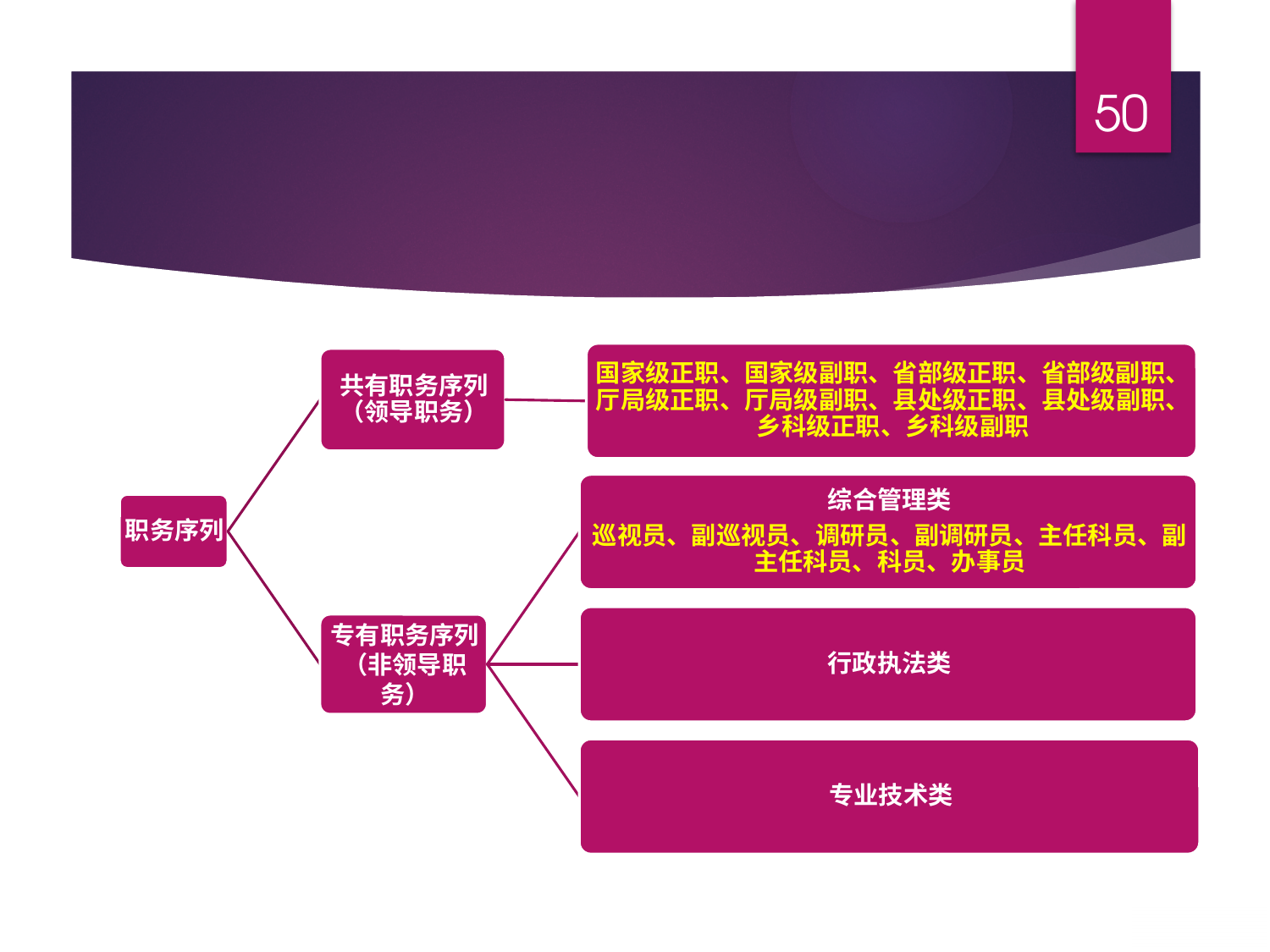

50
职务序列

共有职务序列（领导职务）

国家级正职、国家级副职、省部级正职、省部级副职、厅局级正职、厅局级副职、县处级正职、县处级副职、乡科级正职、乡科级副职

专有职务序列（非领导职务）

综合管理类
巡视员、副巡视员、调研员、副调研员、主任科员、副主任科员、科员、办事员

行政执法类

专业技术类